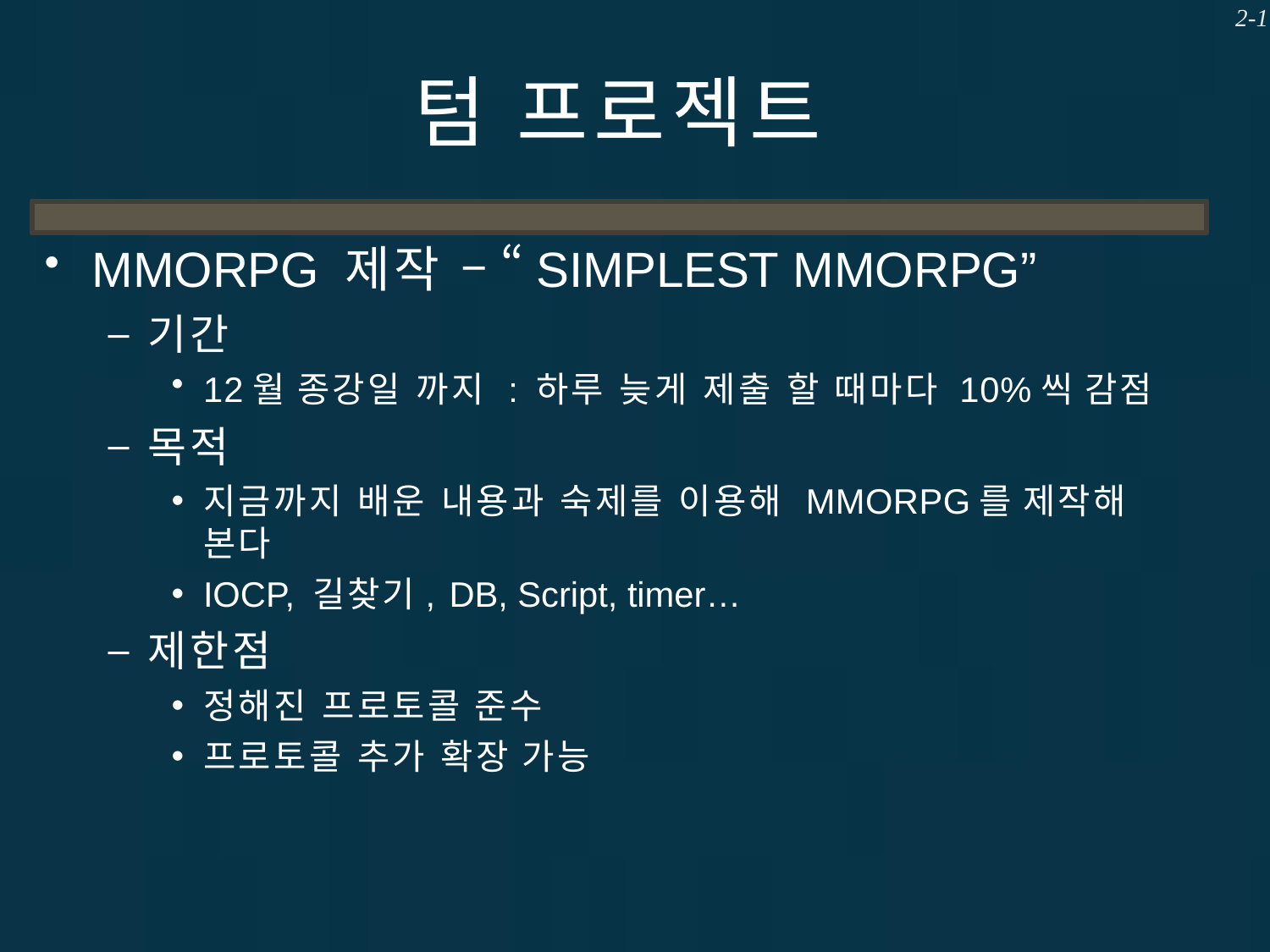

2-1
# 텀 프로젝트
MMORPG 제작 – “SIMPLEST MMORPG”
기간
12월 종강일 까지 : 하루 늦게 제출 할 때마다 10%씩 감점
목적
지금까지 배운 내용과 숙제를 이용해 MMORPG를 제작해 본다
IOCP, 길찾기, DB, Script, timer…
제한점
정해진 프로토콜 준수
프로토콜 추가 확장 가능